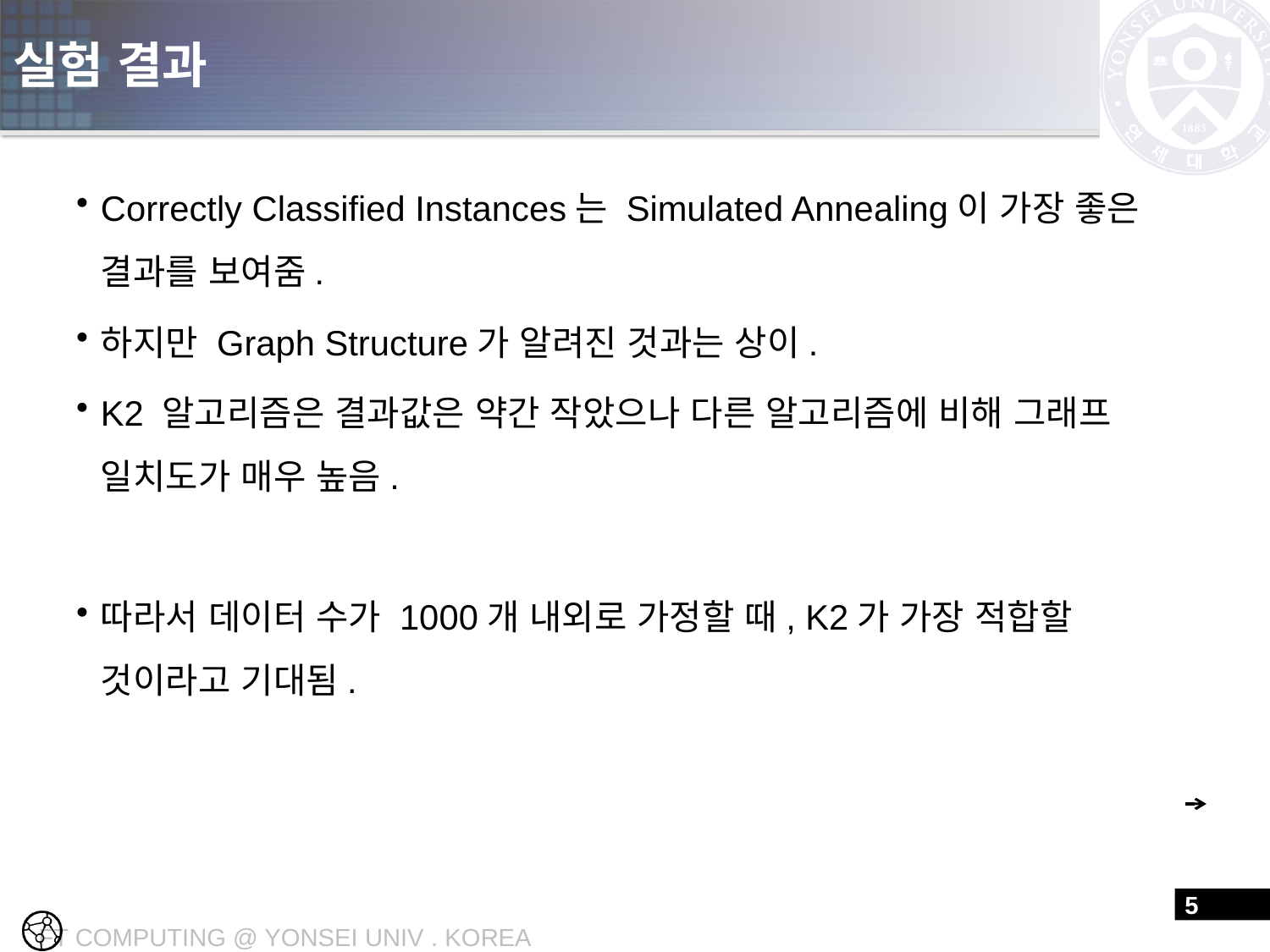

# 실험 결과
Correctly Classified Instances는 Simulated Annealing이 가장 좋은 결과를 보여줌.
하지만 Graph Structure가 알려진 것과는 상이.
K2 알고리즘은 결과값은 약간 작았으나 다른 알고리즘에 비해 그래프 일치도가 매우 높음.

따라서 데이터 수가 1000개 내외로 가정할 때, K2가 가장 적합할 것이라고 기대됨.
5